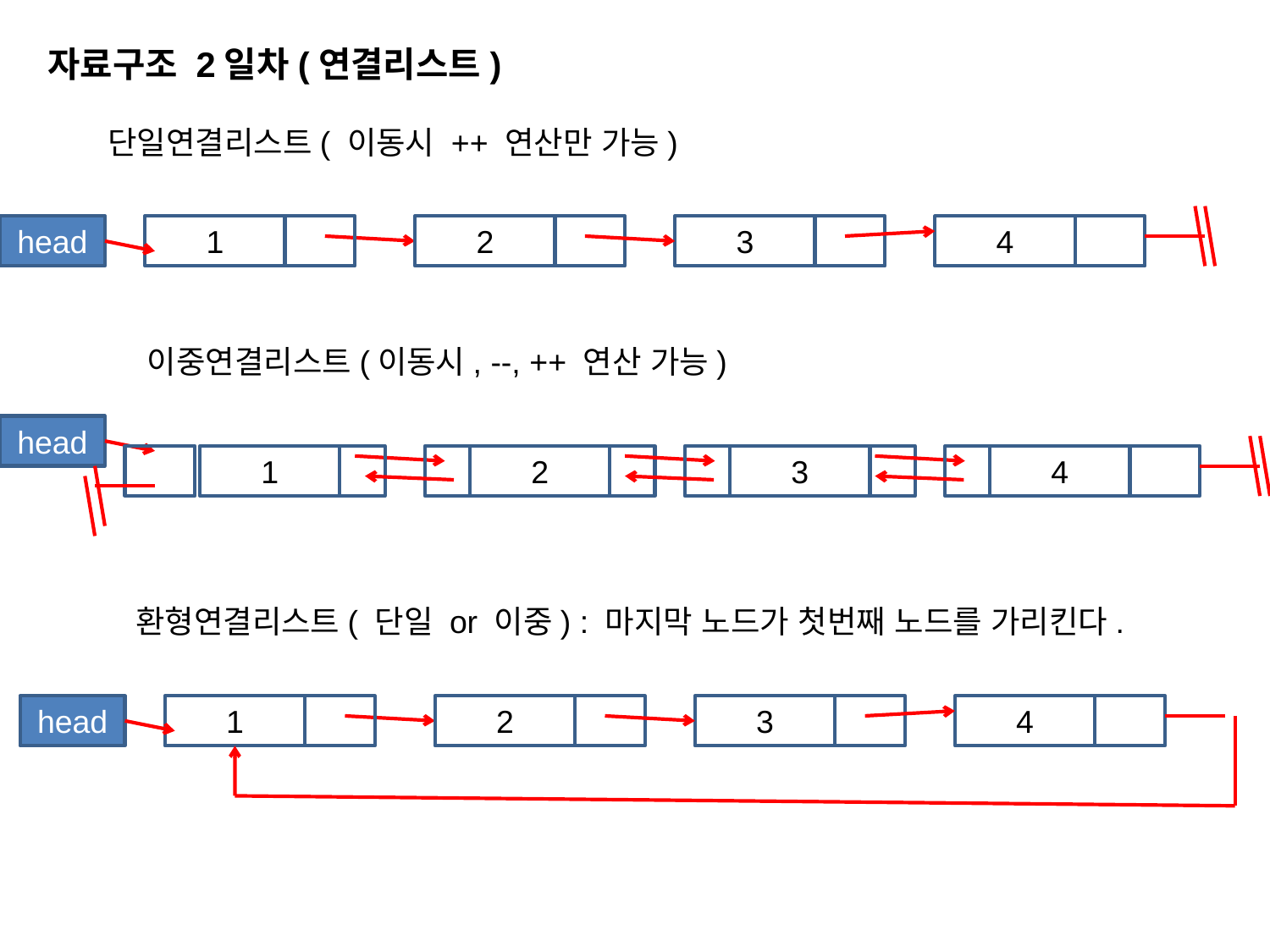

자료구조 2일차(연결리스트)
단일연결리스트( 이동시 ++ 연산만 가능)
head
1

2

3

4

이중연결리스트(이동시, --, ++ 연산 가능)
head

1

2

3

4

환형연결리스트( 단일 or 이중) : 마지막 노드가 첫번째 노드를 가리킨다.
head
1

2

3

4